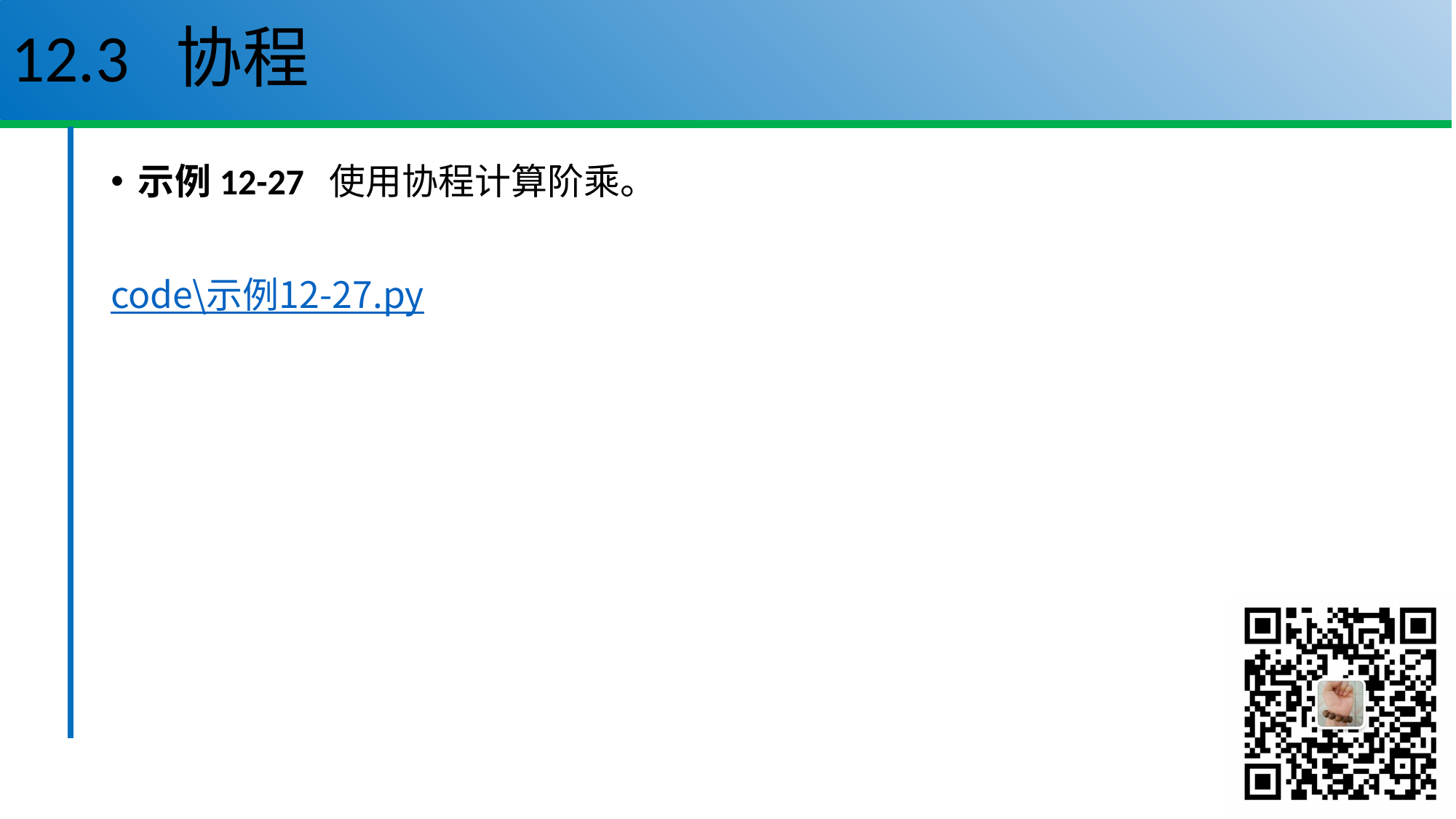

# 12.3  协程
示例12-27  使用协程计算阶乘。

code\示例12-27.py
69